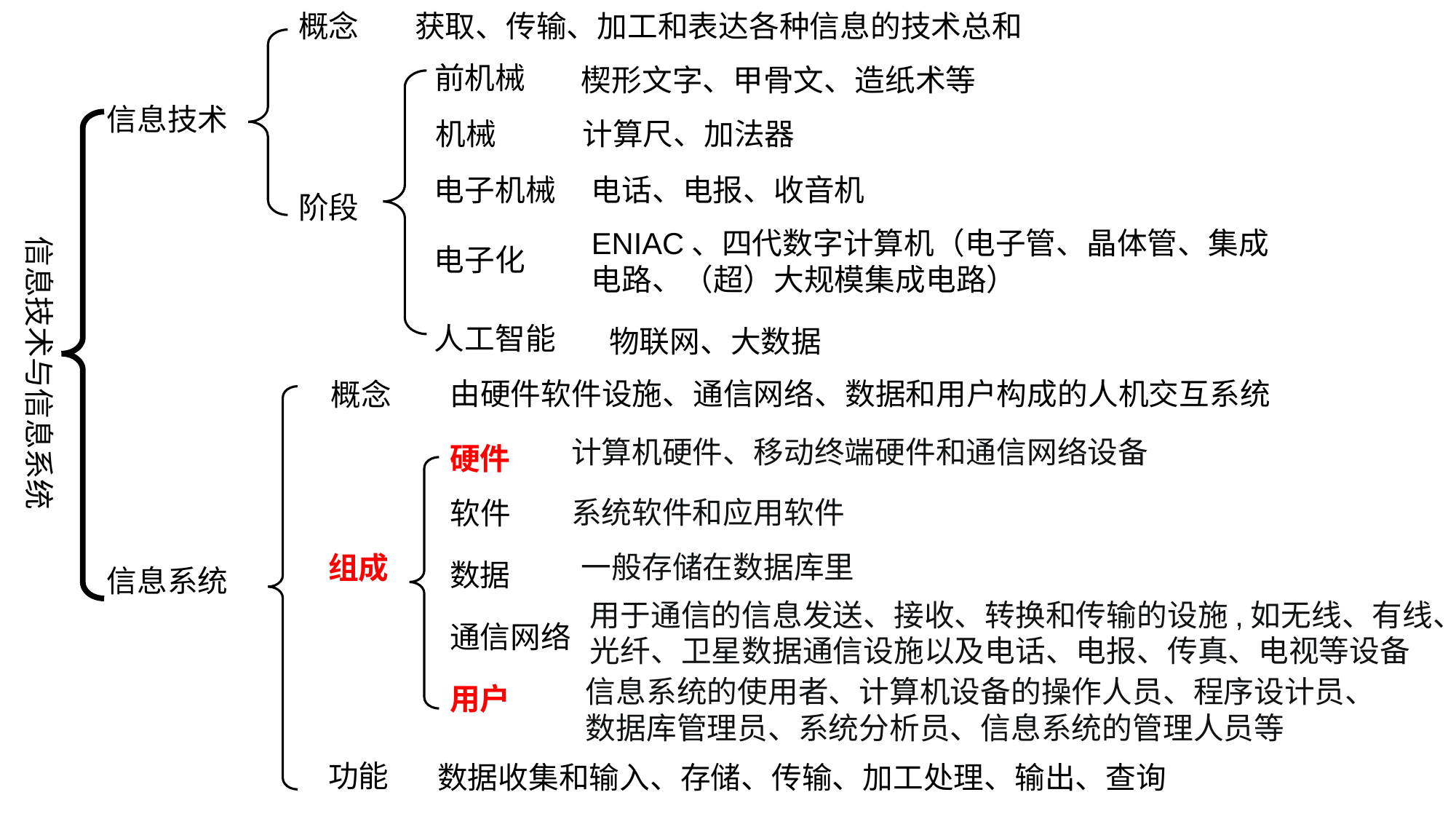

获取、传输、加工和表达各种信息的技术总和
概念

前机械
楔形文字、甲骨文、造纸术等

信息技术
计算尺、加法器
机械

电子机械
电话、电报、收音机
阶段
ENIAC、四代数字计算机（电子管、晶体管、集成电路、（超）大规模集成电路）
信息技术与信息系统
电子化
人工智能
物联网、大数据
由硬件软件设施、通信网络、数据和用户构成的人机交互系统
概念

计算机硬件、移动终端硬件和通信网络设备
硬件

系统软件和应用软件
软件
一般存储在数据库里
组成
数据
信息系统
用于通信的信息发送、接收、转换和传输的设施,如无线、有线、光纤、卫星数据通信设施以及电话、电报、传真、电视等设备
通信网络
信息系统的使用者、计算机设备的操作人员、程序设计员、数据库管理员、系统分析员、信息系统的管理人员等
用户
功能
数据收集和输入、存储、传输、加工处理、输出、查询